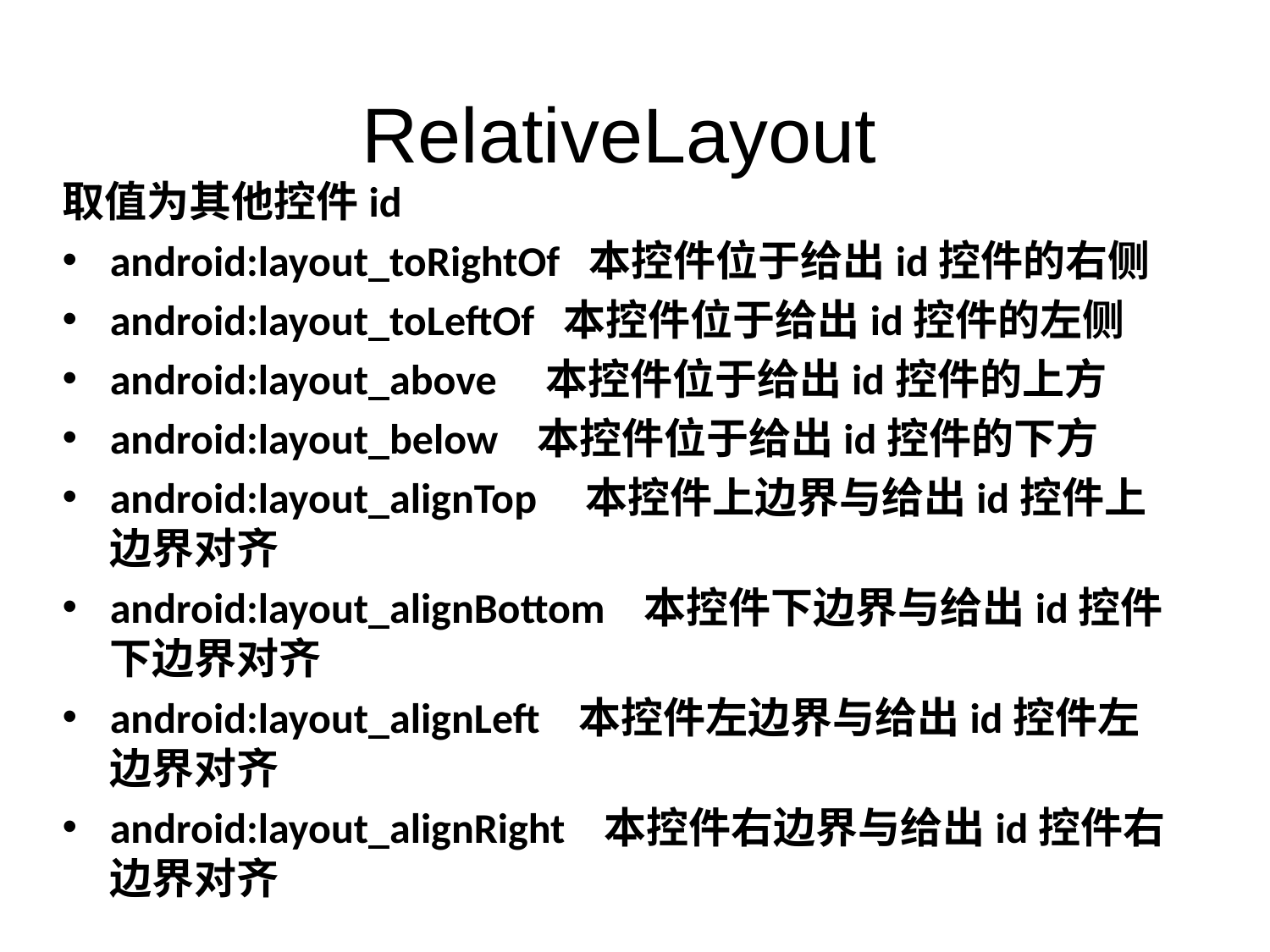

# RelativeLayout
取值为其他控件id
android:layout_toRightOf  本控件位于给出id控件的右侧
android:layout_toLeftOf  本控件位于给出id控件的左侧
android:layout_above    本控件位于给出id控件的上方
android:layout_below   本控件位于给出id控件的下方
android:layout_alignTop    本控件上边界与给出id控件上边界对齐
android:layout_alignBottom   本控件下边界与给出id控件下边界对齐
android:layout_alignLeft   本控件左边界与给出id控件左边界对齐
android:layout_alignRight   本控件右边界与给出id控件右边界对齐